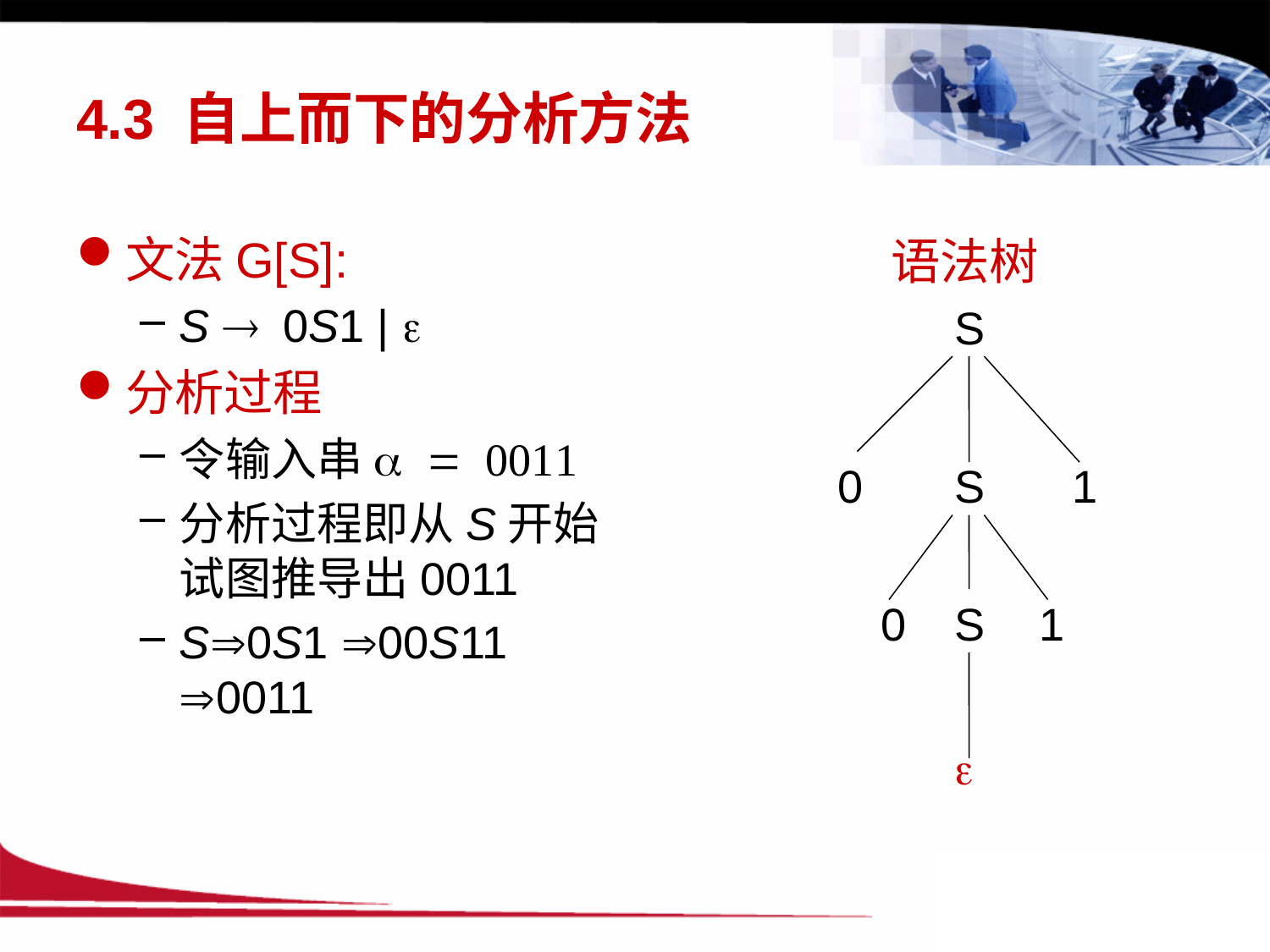

# 4.3 自上而下的分析方法
文法G[S]:
S → 0S1 | ε
分析过程
令输入串α = 0011
分析过程即从S开始试图推导出0011
S⇒0S1 ⇒00S11 ⇒0011
语法树
S

0
S
1

0
S
1

ε